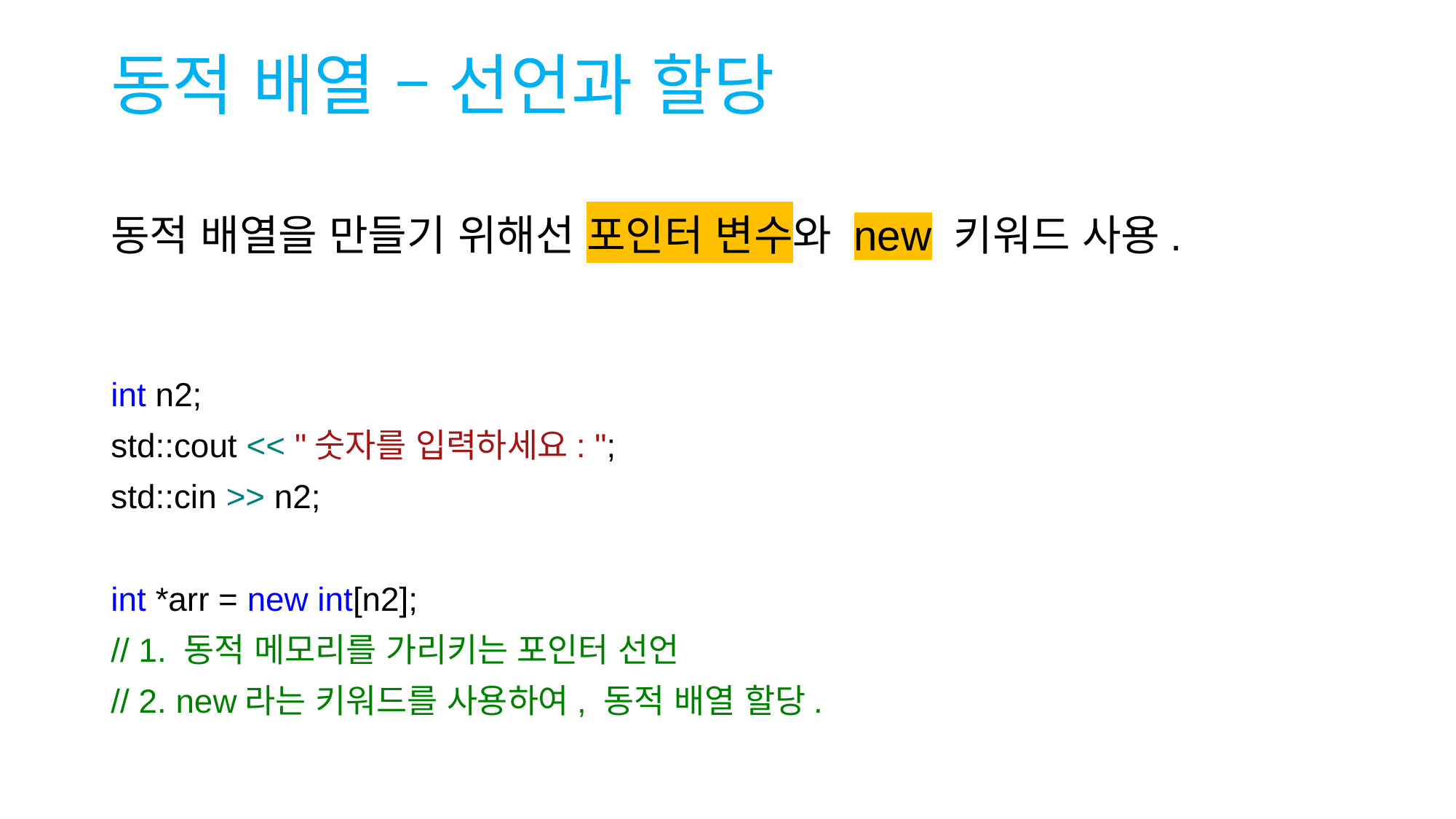

# 동적 배열 – 선언과 할당
동적 배열을 만들기 위해선 포인터 변수와 new 키워드 사용.

int n2;
std::cout << "숫자를 입력하세요: ";
std::cin >> n2;

int *arr = new int[n2];
// 1. 동적 메모리를 가리키는 포인터 선언
// 2. new라는 키워드를 사용하여, 동적 배열 할당.